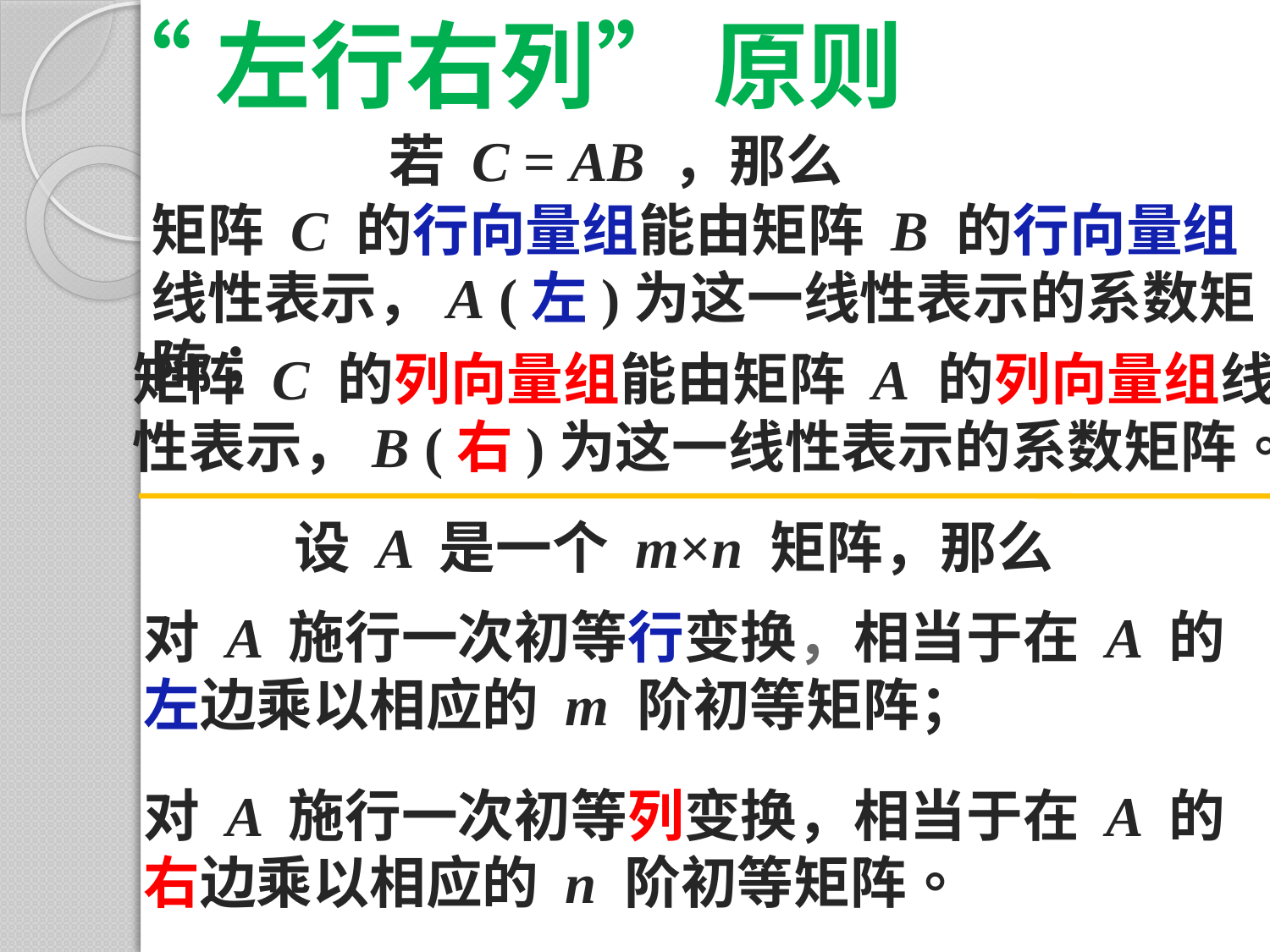

“左行右列” 原则
若 C = AB ，那么
矩阵 C 的行向量组能由矩阵 B 的行向量组线性表示，A (左)为这一线性表示的系数矩阵；
矩阵 C 的列向量组能由矩阵 A 的列向量组线
性表示，B (右)为这一线性表示的系数矩阵。
设 A 是一个 m×n 矩阵，那么
对 A 施行一次初等行变换，相当于在 A 的
左边乘以相应的 m 阶初等矩阵；
对 A 施行一次初等列变换，相当于在 A 的
右边乘以相应的 n 阶初等矩阵。